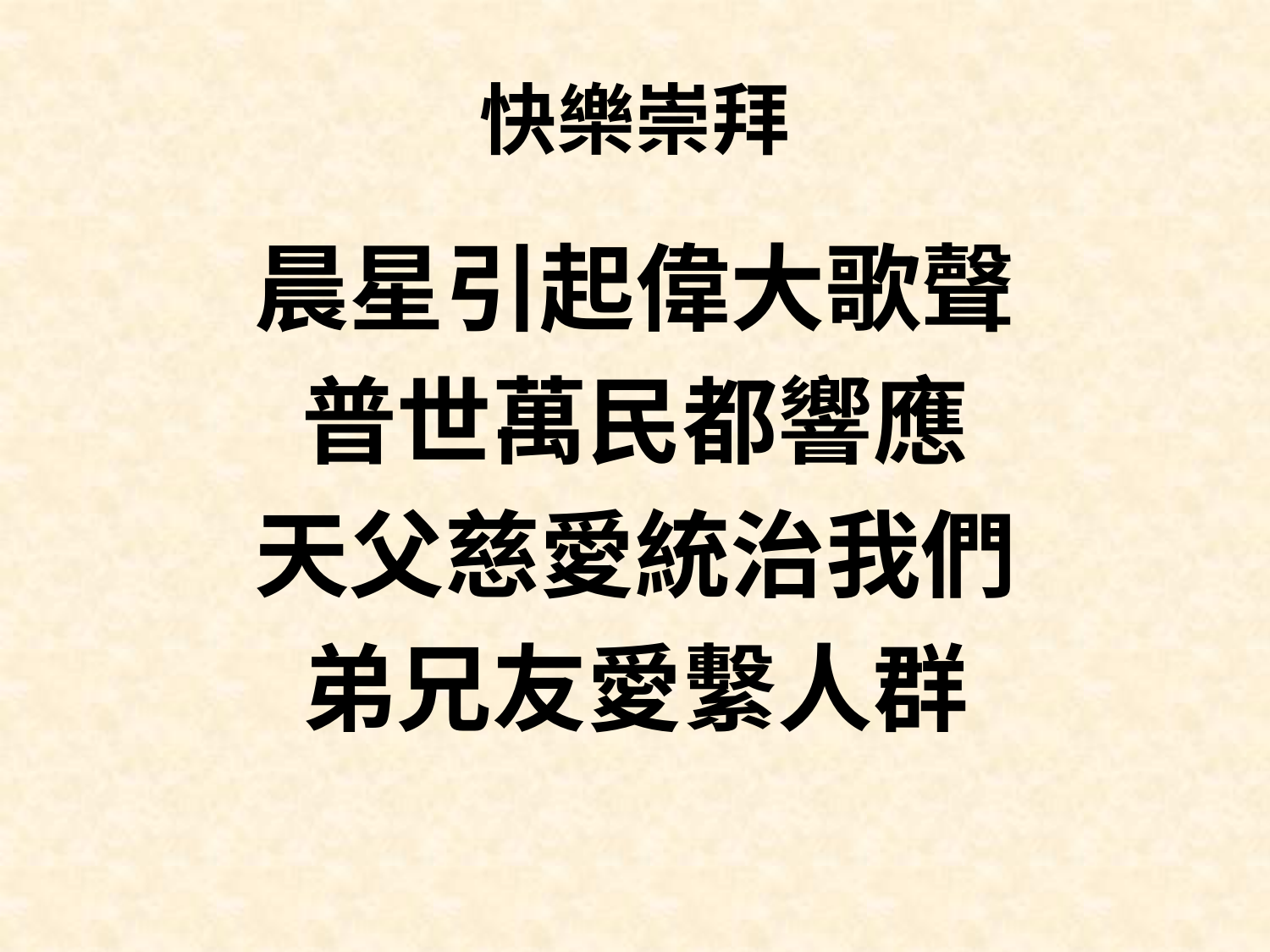

# 快樂崇拜
晨星引起偉大歌聲
普世萬民都響應
天父慈愛統治我們
弟兄友愛繫人群